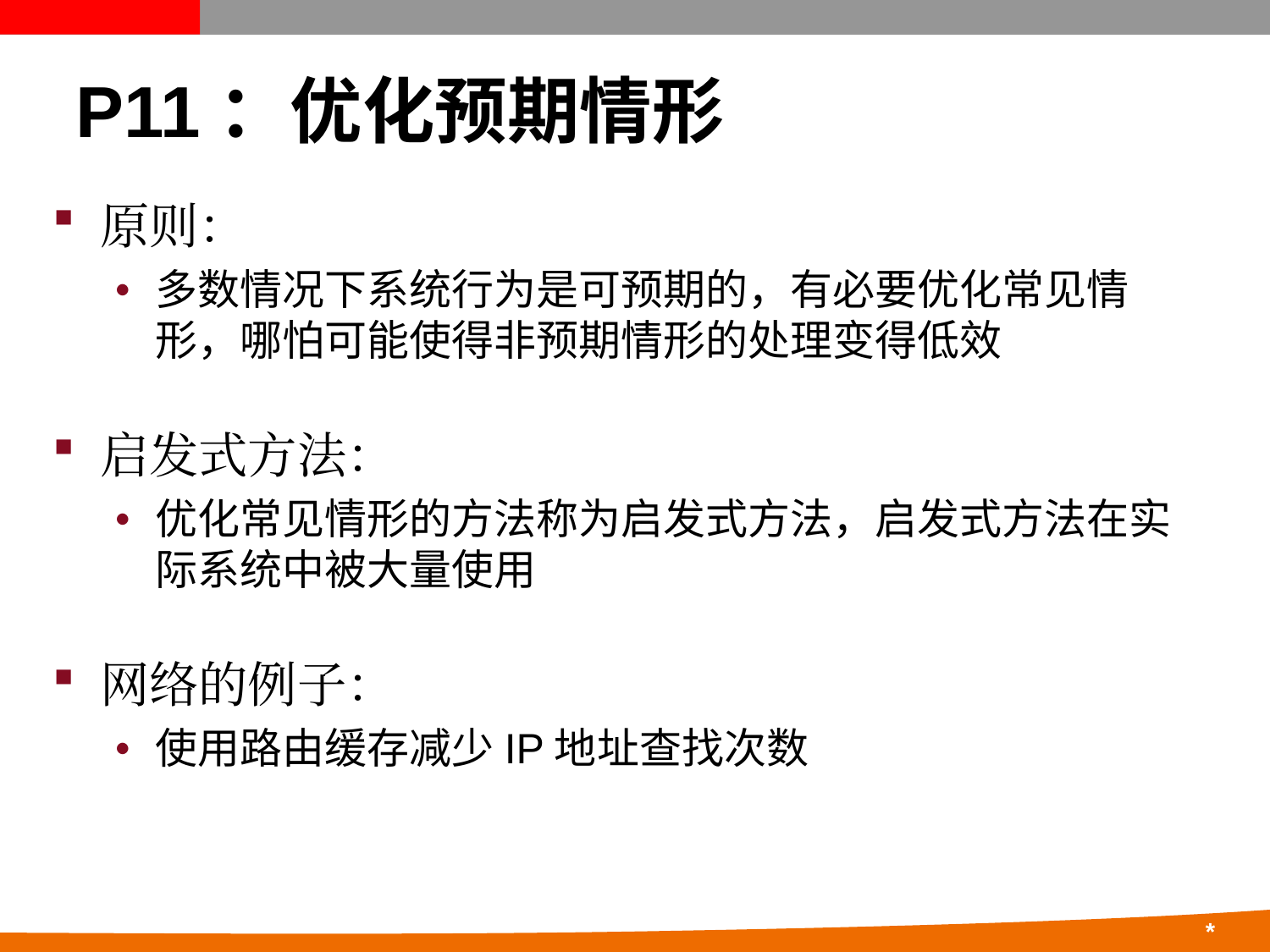

# P11：优化预期情形
原则：
多数情况下系统行为是可预期的，有必要优化常见情形，哪怕可能使得非预期情形的处理变得低效

启发式方法：
优化常见情形的方法称为启发式方法，启发式方法在实际系统中被大量使用

网络的例子：
使用路由缓存减少IP地址查找次数